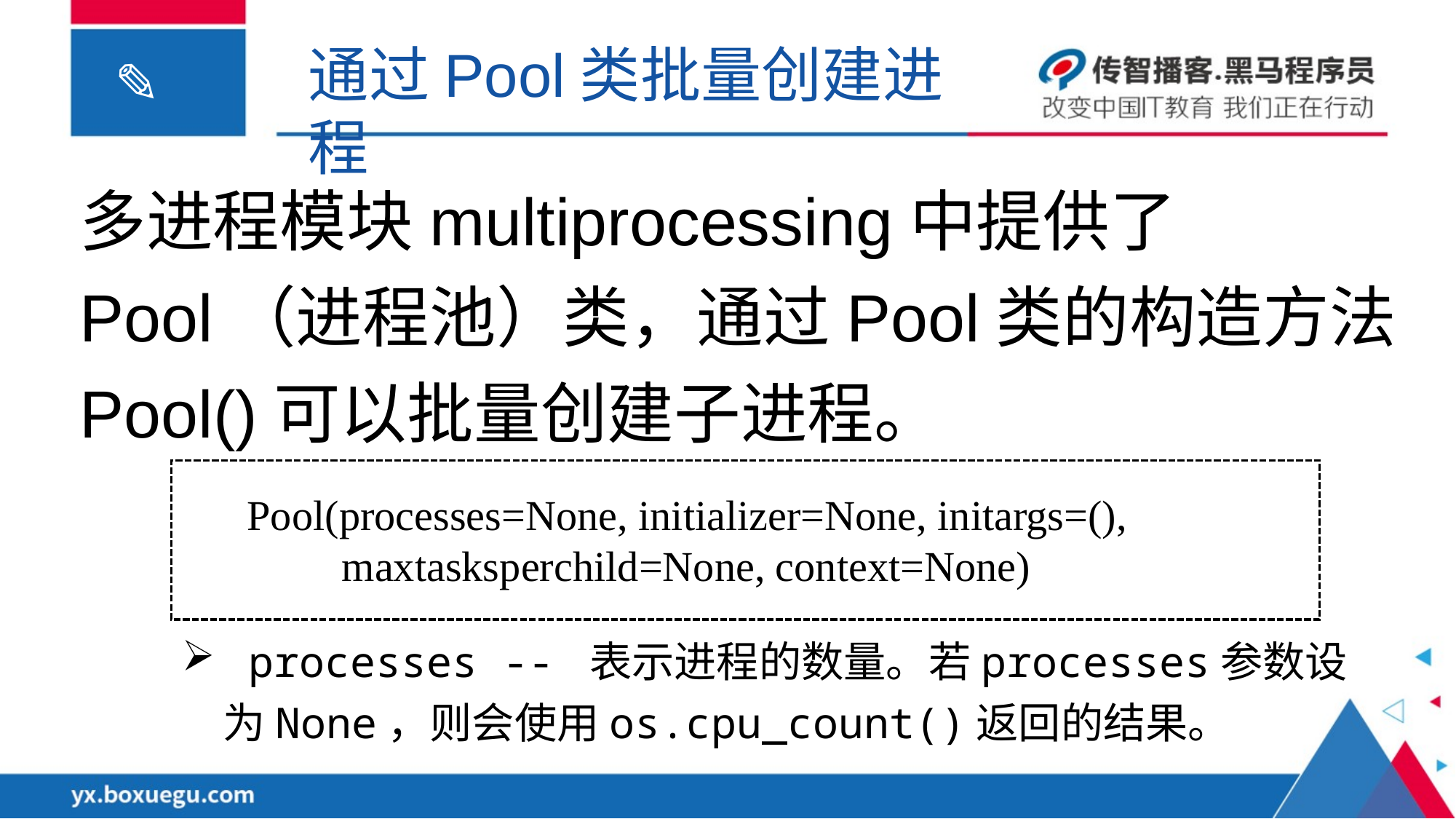

通过Pool类批量创建进程
多进程模块multiprocessing中提供了Pool（进程池）类，通过Pool类的构造方法Pool()可以批量创建子进程。

Pool(processes=None, initializer=None, initargs=(),
         maxtasksperchild=None, context=None)
 processes -- 表示进程的数量。若processes参数设为None，则会使用os.cpu_count()返回的结果。